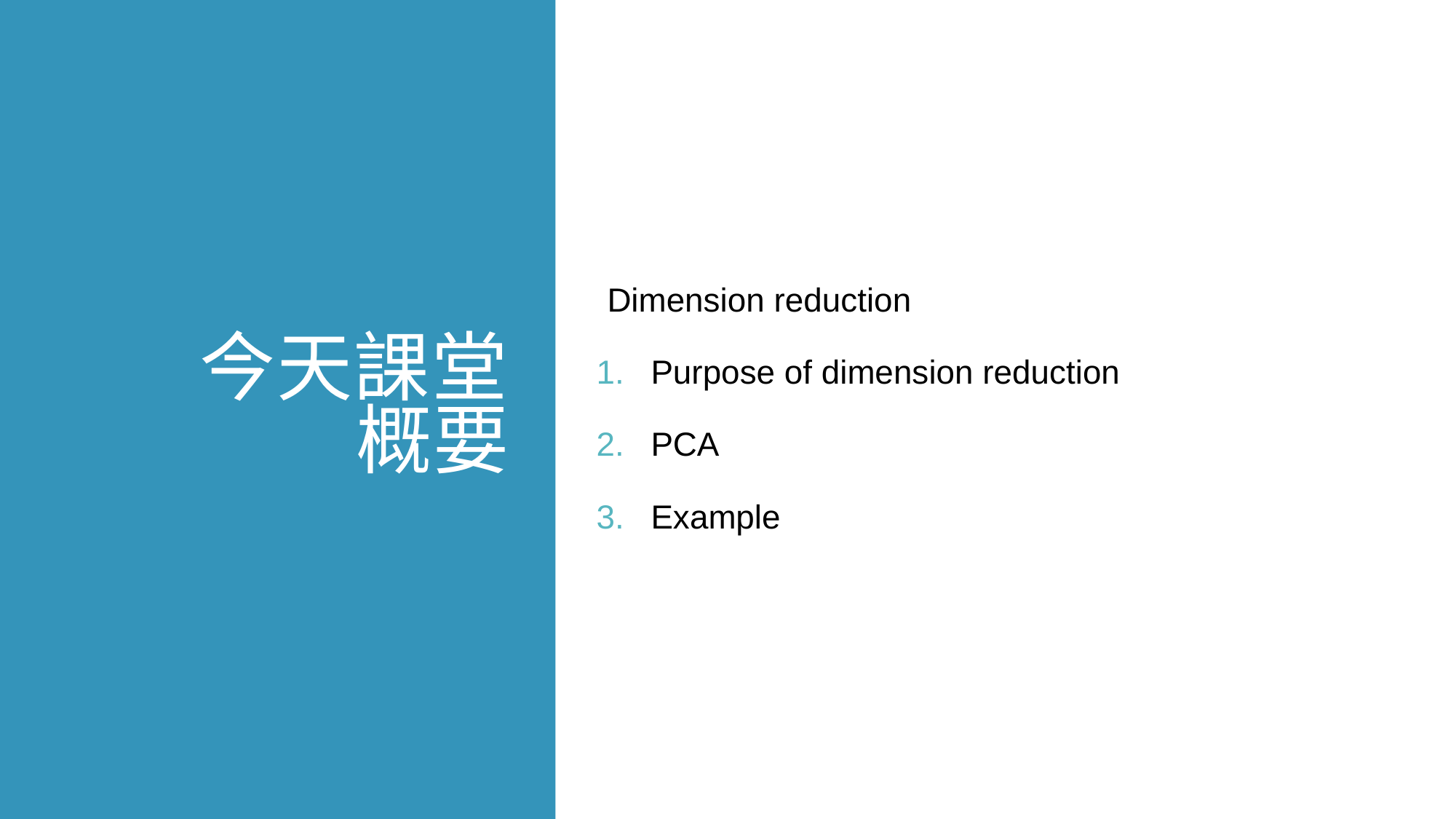

# 今天課堂概要
Dimension reduction
Purpose of dimension reduction
PCA
Example